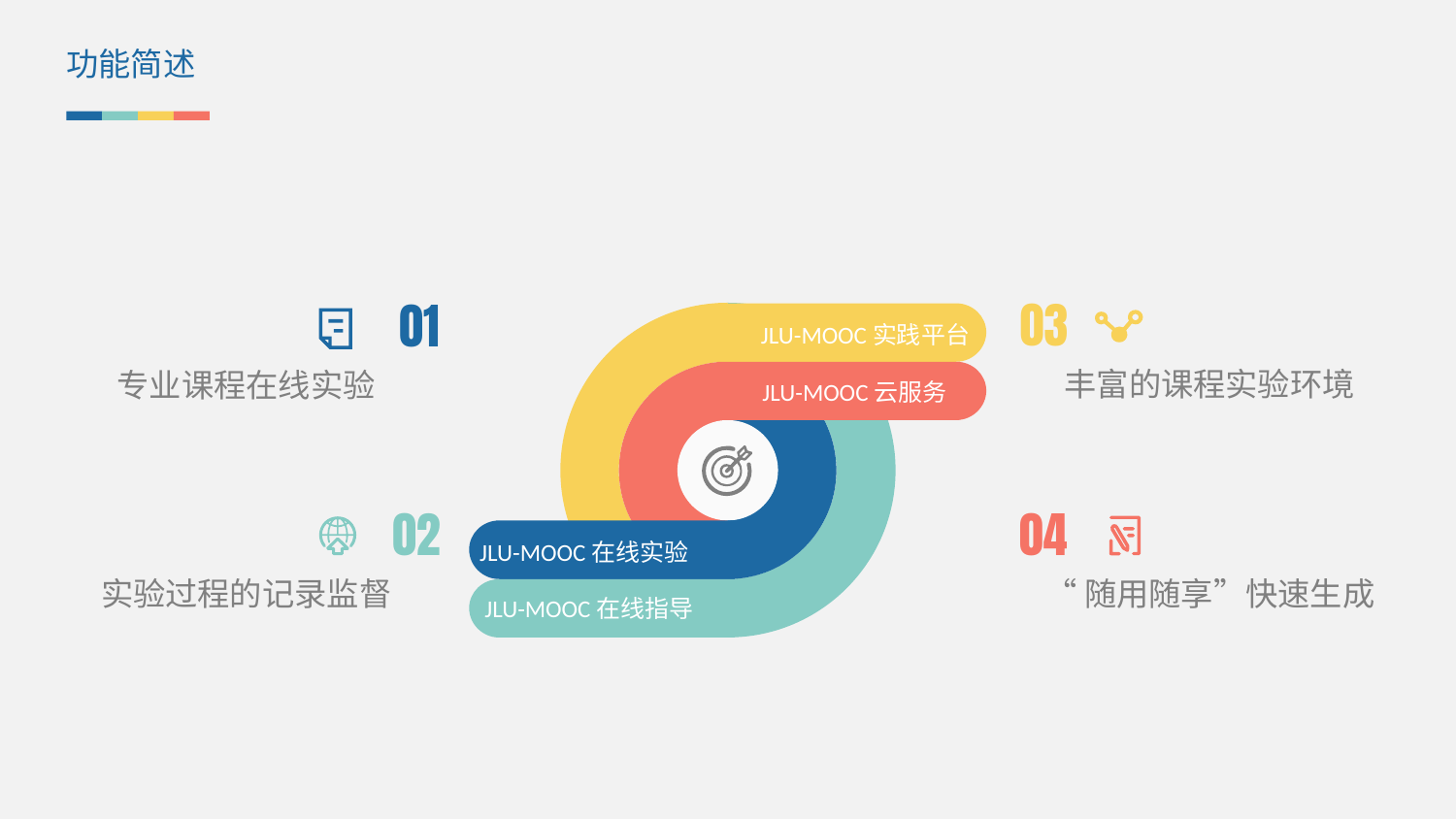

功能简述

03
01

JLU-MOOC实践平台
丰富的课程实验环境
专业课程在线实验
JLU-MOOC云服务
02
04

JLU-MOOC在线实验
实验过程的记录监督
“随用随享”快速生成
JLU-MOOC在线指导